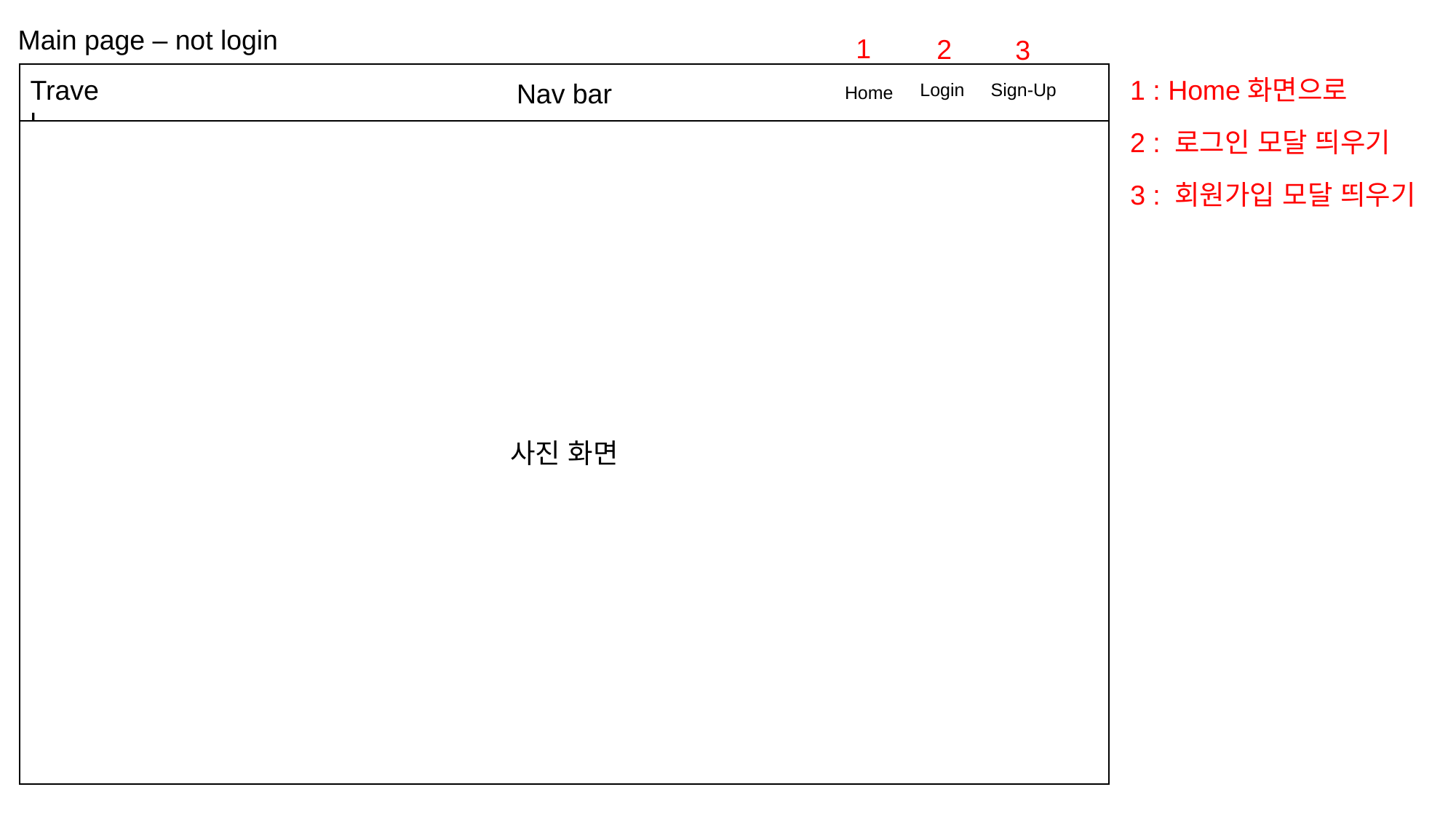

Main page – not login
1
2
3
Nav bar
1 : Home화면으로
Travel
Login
Sign-Up
Home
2 : 로그인 모달 띄우기
사진 화면
3 : 회원가입 모달 띄우기